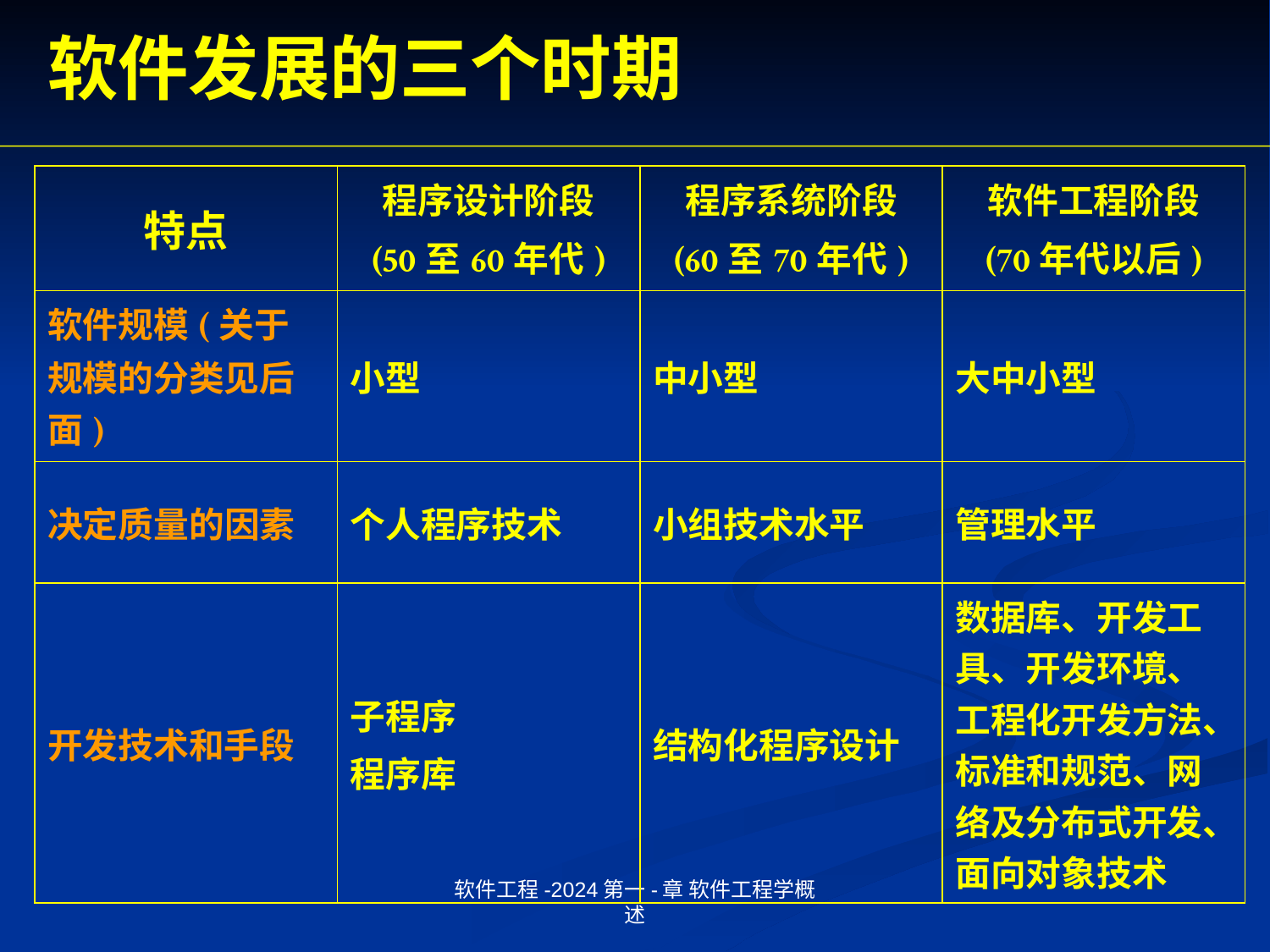

# 软件发展的三个时期

| 特点 | 程序设计阶段 (50至60年代) | 程序系统阶段 (60至70年代) | 软件工程阶段 (70年代以后) |
| --- | --- | --- | --- |
| 软件规模(关于规模的分类见后面) | 小型 | 中小型 | 大中小型 |
| 决定质量的因素 | 个人程序技术 | 小组技术水平 | 管理水平 |
| 开发技术和手段 | 子程序 程序库 | 结构化程序设计 | 数据库、开发工具、开发环境、工程化开发方法、标准和规范、网络及分布式开发、面向对象技术 |
软件工程-2024第一-章 软件工程学概述
18